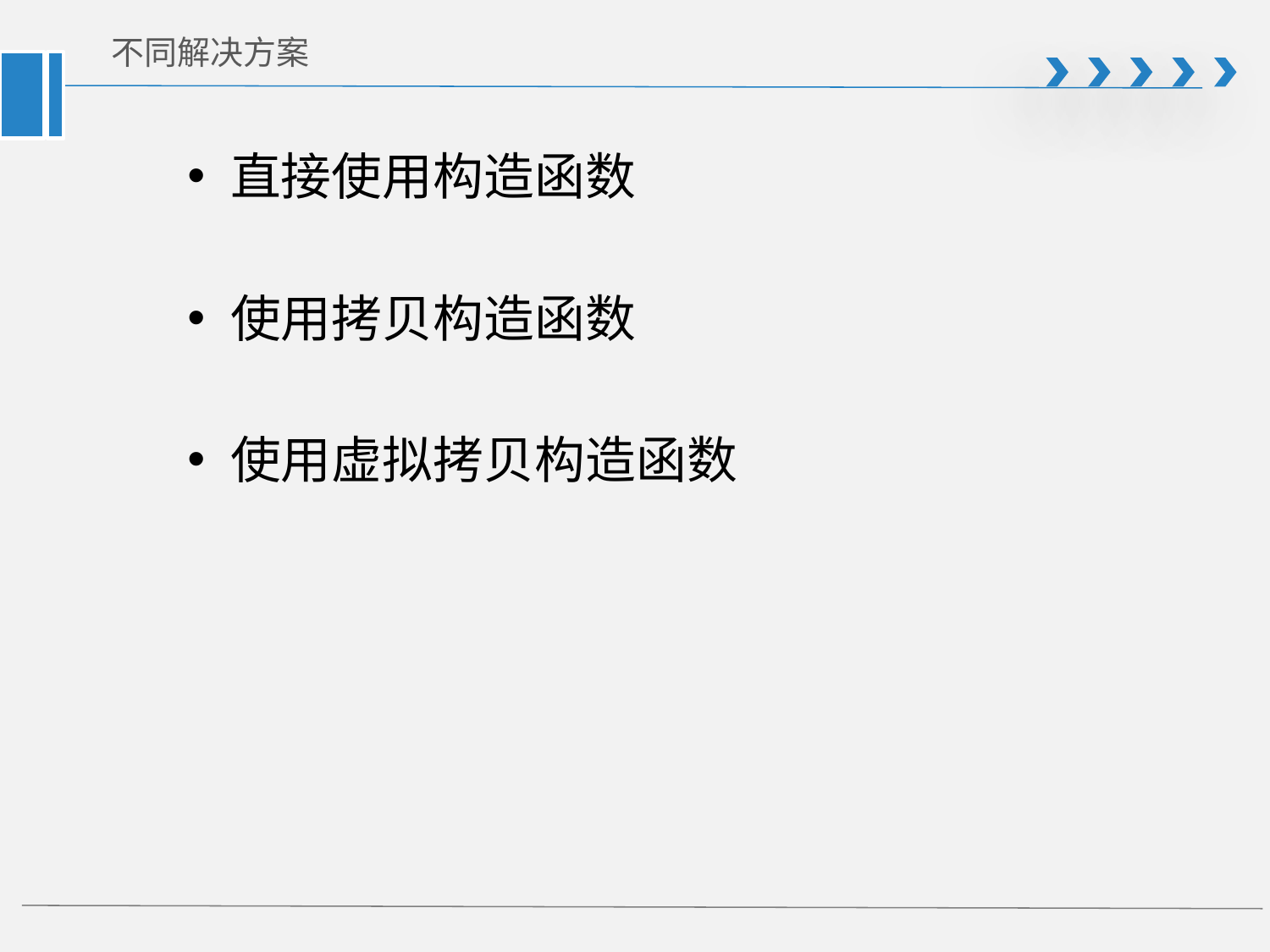

# 不同解决方案
直接使用构造函数

使用拷贝构造函数

使用虚拟拷贝构造函数